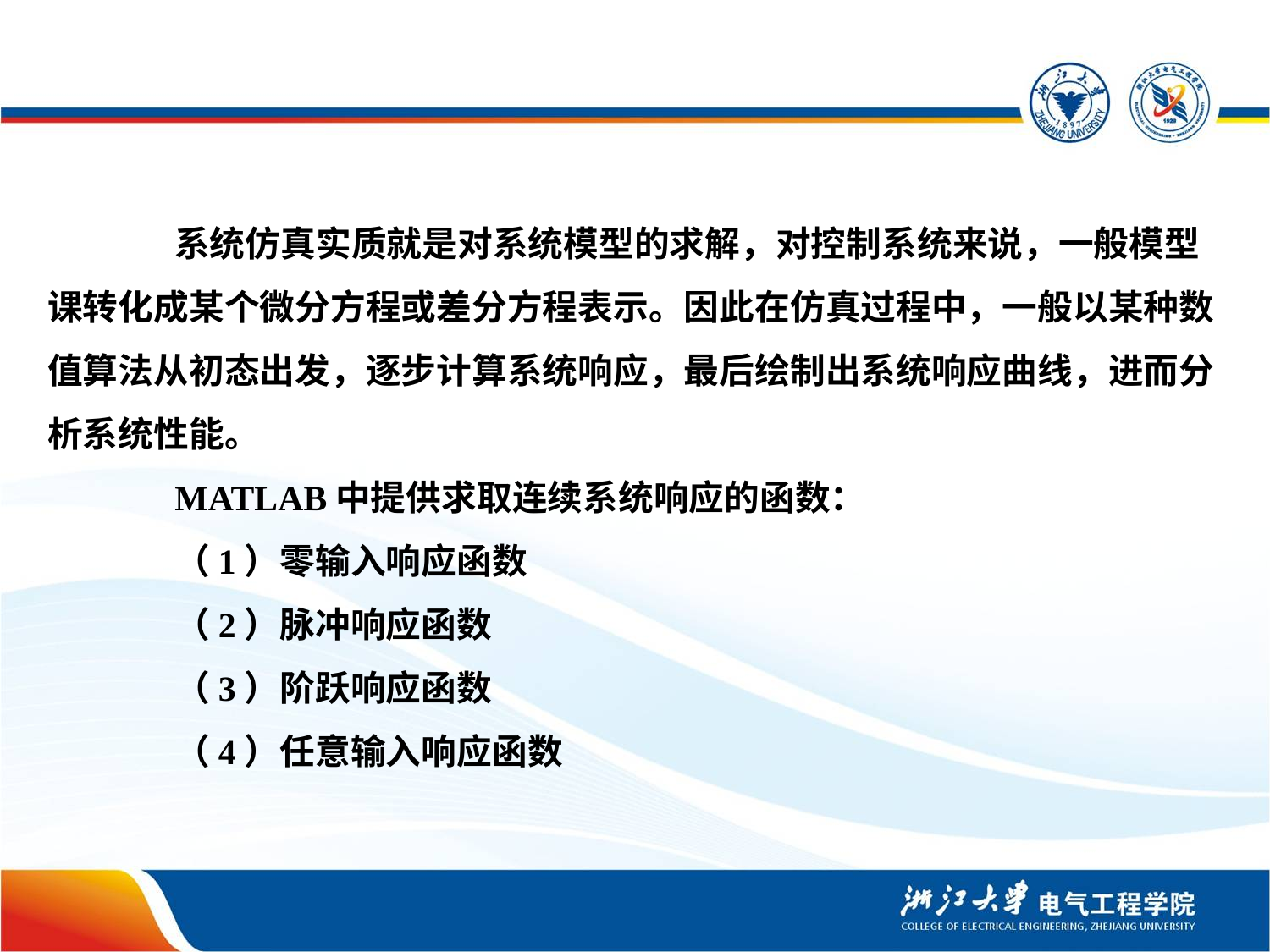

# 系统仿真实质就是对系统模型的求解，对控制系统来说，一般模型课转化成某个微分方程或差分方程表示。因此在仿真过程中，一般以某种数值算法从初态出发，逐步计算系统响应，最后绘制出系统响应曲线，进而分析系统性能。 MATLAB中提供求取连续系统响应的函数： （1）零输入响应函数 （2）脉冲响应函数 （3）阶跃响应函数 （4）任意输入响应函数